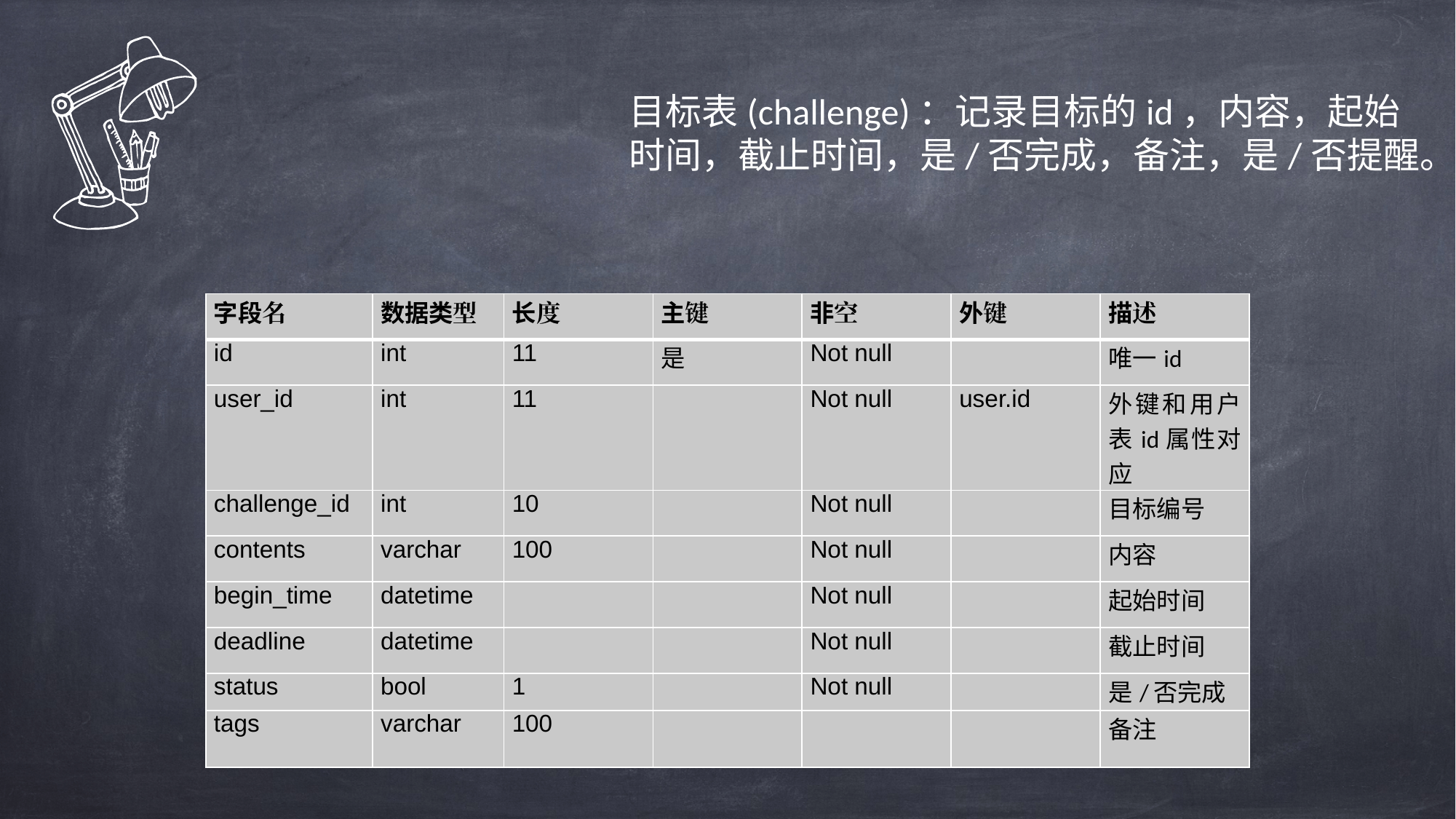

目标表(challenge)：记录目标的id，内容，起始时间，截止时间，是/否完成，备注，是/否提醒。
| 字段名 | 数据类型 | 长度 | 主键 | 非空 | 外键 | 描述 |
| --- | --- | --- | --- | --- | --- | --- |
| id | int | 11 | 是 | Not null |  | 唯一id |
| user\_id | int | 11 |  | Not null | user.id | 外键和用户表id属性对应 |
| challenge\_id | int | 10 |  | Not null |  | 目标编号 |
| contents | varchar | 100 |  | Not null |  | 内容 |
| begin\_time | datetime |  |  | Not null |  | 起始时间 |
| deadline | datetime |  |  | Not null |  | 截止时间 |
| status | bool | 1 |  | Not null |  | 是/否完成 |
| tags | varchar | 100 |  |  |  | 备注 |